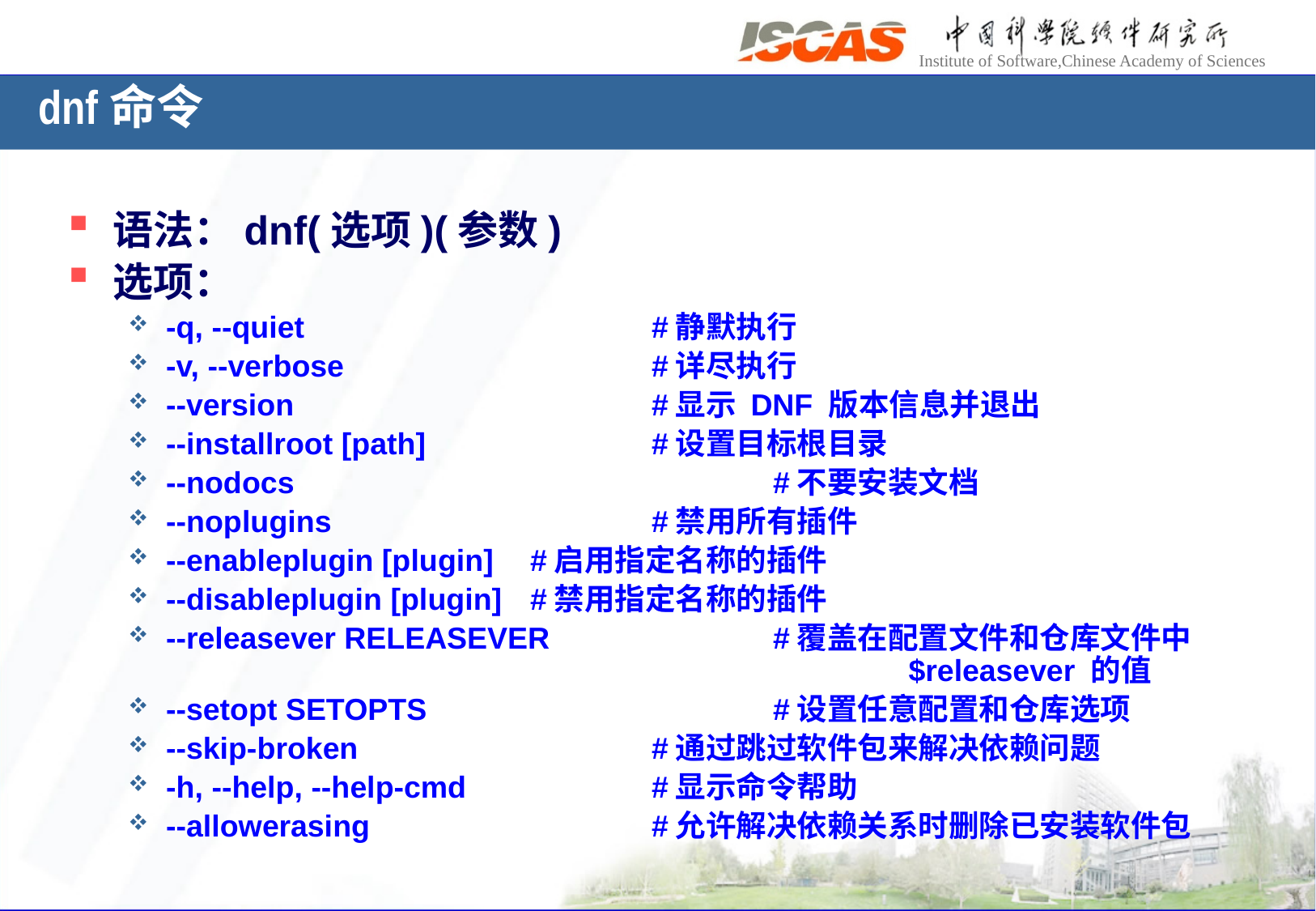

# dnf命令
语法：dnf(选项)(参数)
选项：
-q, --quiet 			#静默执行
-v, --verbose 			#详尽执行
--version 			#显示 DNF 版本信息并退出
--installroot [path] 		#设置目标根目录
--nodocs 				#不要安装文档
--noplugins 			#禁用所有插件
--enableplugin [plugin]   	#启用指定名称的插件
--disableplugin [plugin]  	#禁用指定名称的插件
--releasever RELEASEVER 		#覆盖在配置文件和仓库文件中 						 $releasever 的值
--setopt SETOPTS 			#设置任意配置和仓库选项
--skip-broken 			#通过跳过软件包来解决依赖问题
-h, --help, --help-cmd 		#显示命令帮助
--allowerasing 			#允许解决依赖关系时删除已安装软件包